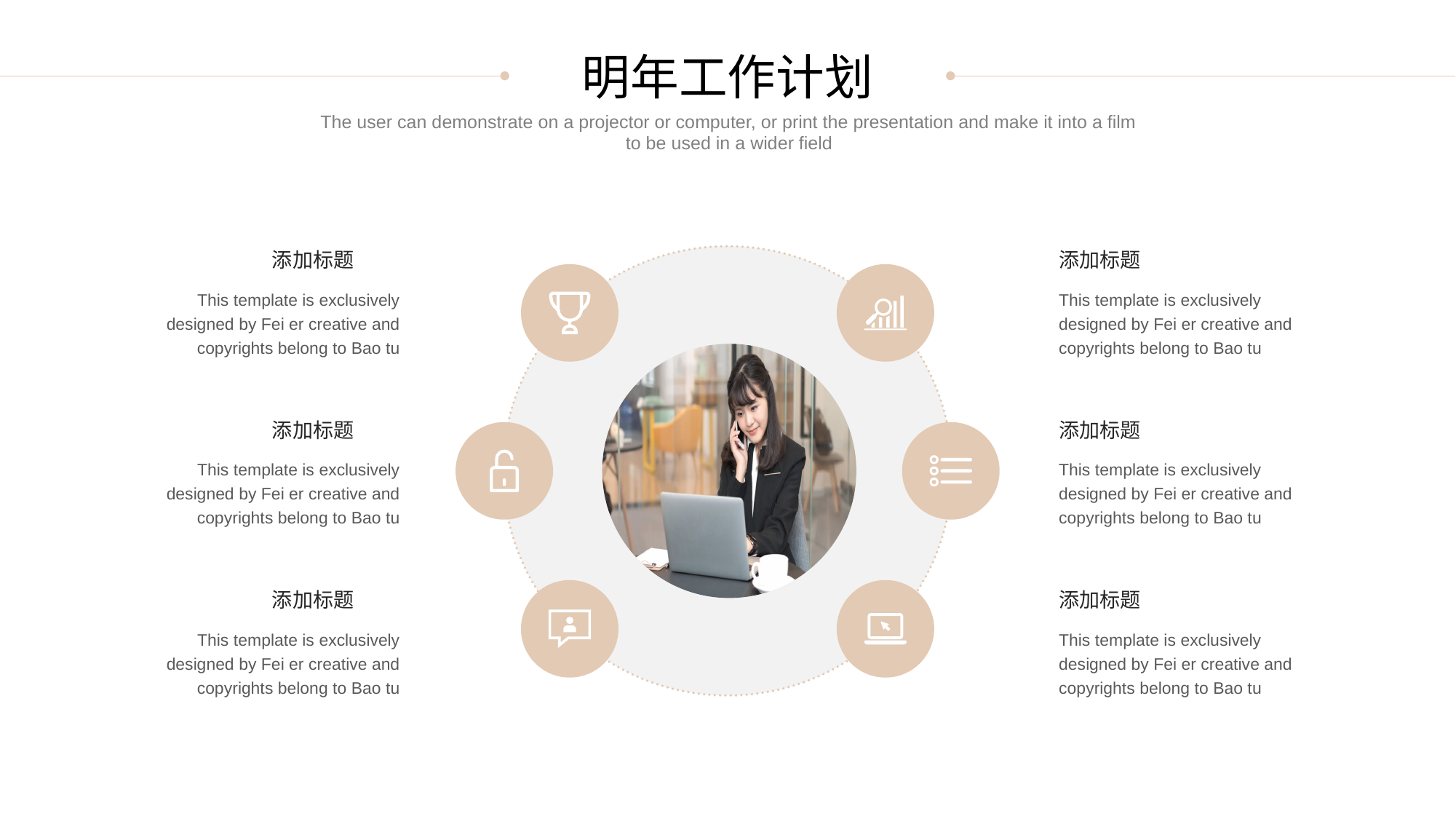

明年工作计划
The user can demonstrate on a projector or computer, or print the presentation and make it into a film to be used in a wider field
添加标题
This template is exclusively designed by Fei er creative and copyrights belong to Bao tu
添加标题
This template is exclusively designed by Fei er creative and copyrights belong to Bao tu

添加标题
This template is exclusively designed by Fei er creative and copyrights belong to Bao tu
添加标题
This template is exclusively designed by Fei er creative and copyrights belong to Bao tu

添加标题
This template is exclusively designed by Fei er creative and copyrights belong to Bao tu
添加标题
This template is exclusively designed by Fei er creative and copyrights belong to Bao tu